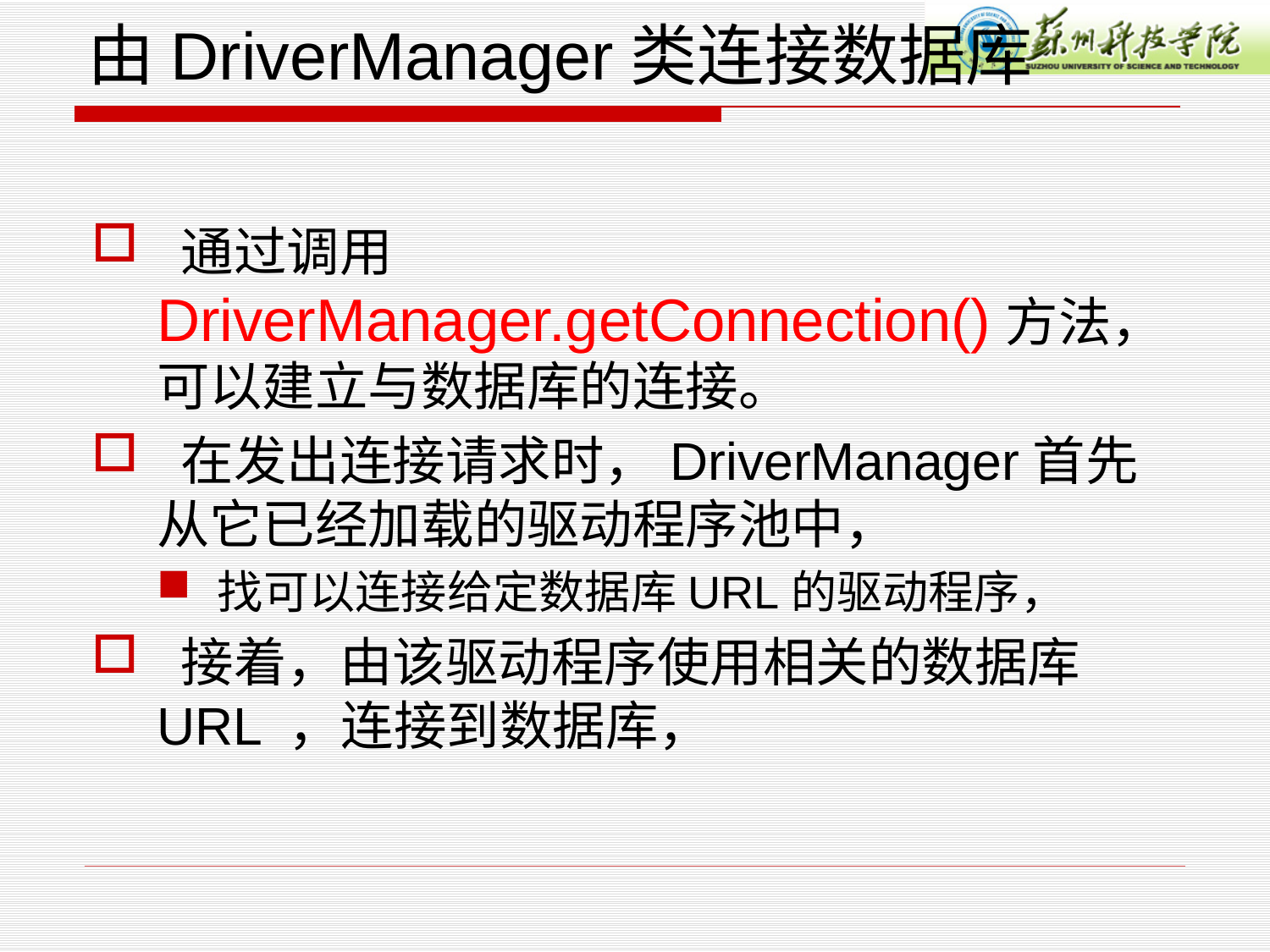

# 由DriverManager类连接数据库

 通过调用DriverManager.getConnection()方法，可以建立与数据库的连接。
 在发出连接请求时，DriverManager首先从它已经加载的驱动程序池中，
找可以连接给定数据库URL的驱动程序，
 接着，由该驱动程序使用相关的数据库URL ，连接到数据库，